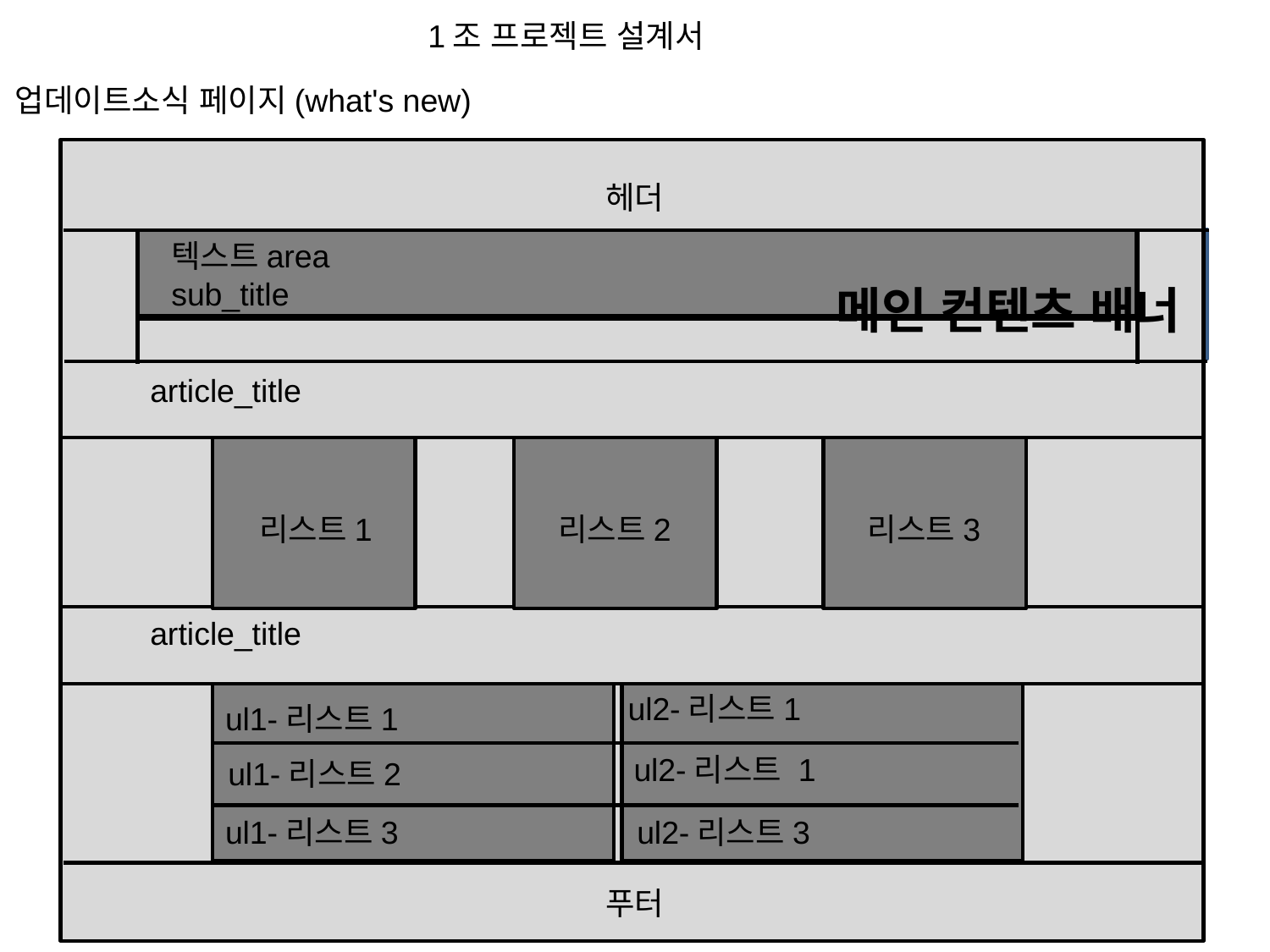

1조 프로젝트 설계서

업데이트소식 페이지(what's new)

헤더
텍스트area
sub_title

메인 컨텐츠 배너

article_title

리스트1
리스트2
리스트3
article_title
ul2-리스트1

ul1-리스트1
 ul2-리스트 1
ul1-리스트2
ul1-리스트3
 ul2-리스트3
푸터